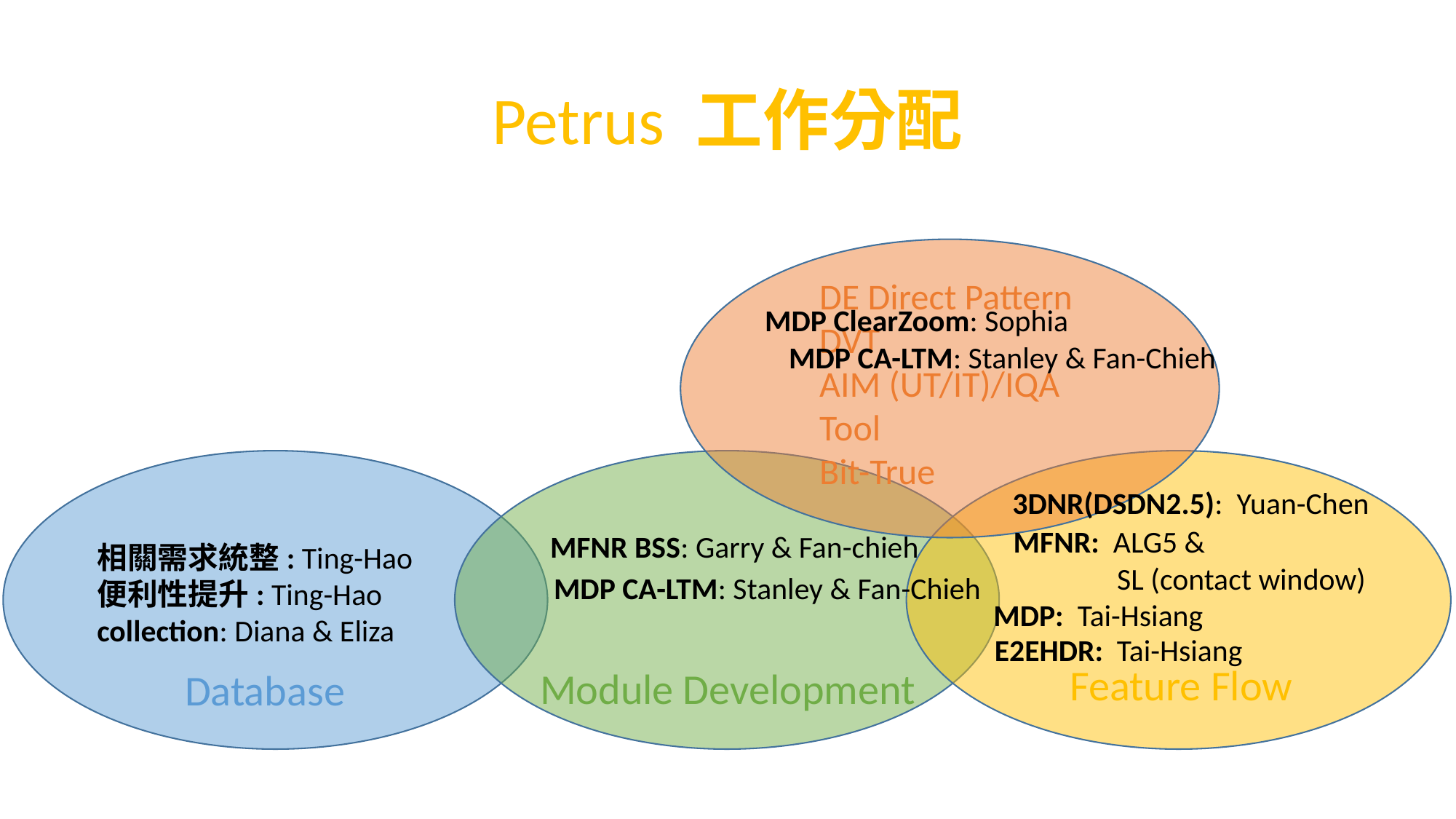

# Petrus 工作分配

DE Direct Pattern
DVT
AIM (UT/IT)/IQA
Tool
Bit-True

Feature Flow
Module Development
Database
MDP ClearZoom: Sophia
MDP CA-LTM: Stanley & Fan-Chieh
3DNR(DSDN2.5):  Yuan-Chen
MFNR:  ALG5 &
               SL (contact window)
MFNR BSS: Garry & Fan-chieh
相關需求統整: Ting-Hao
便利性提升: Ting-Hao
collection: Diana & Eliza
MDP CA-LTM: Stanley & Fan-Chieh
MDP:  Tai-Hsiang
E2EHDR:  Tai-Hsiang